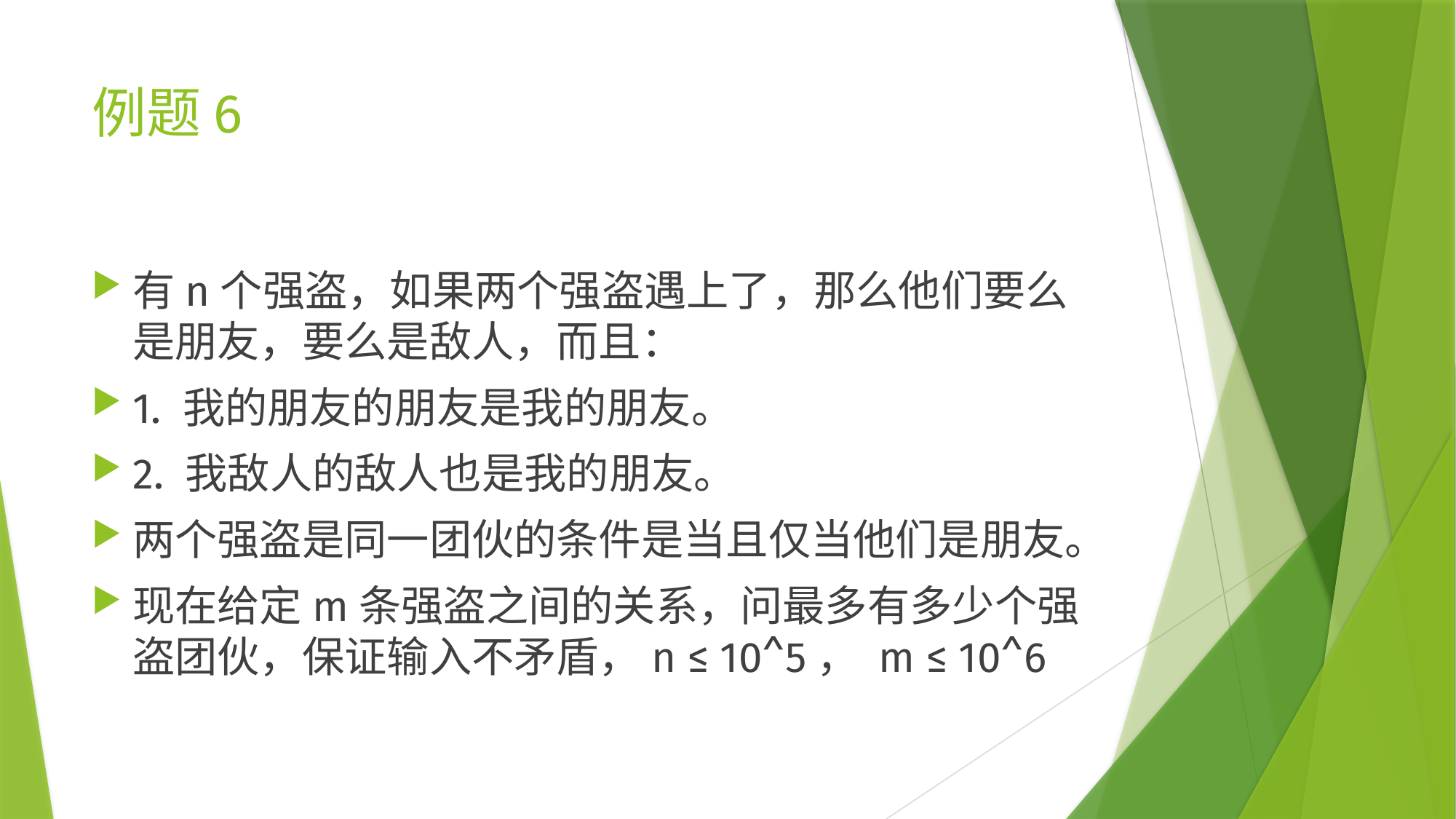

# 例题6
有n个强盗，如果两个强盗遇上了，那么他们要么是朋友，要么是敌人，而且：
1. 我的朋友的朋友是我的朋友。
2. 我敌人的敌人也是我的朋友。
两个强盗是同一团伙的条件是当且仅当他们是朋友。
现在给定m条强盗之间的关系，问最多有多少个强盗团伙，保证输入不矛盾，n ≤ 10^5， m ≤ 10^6